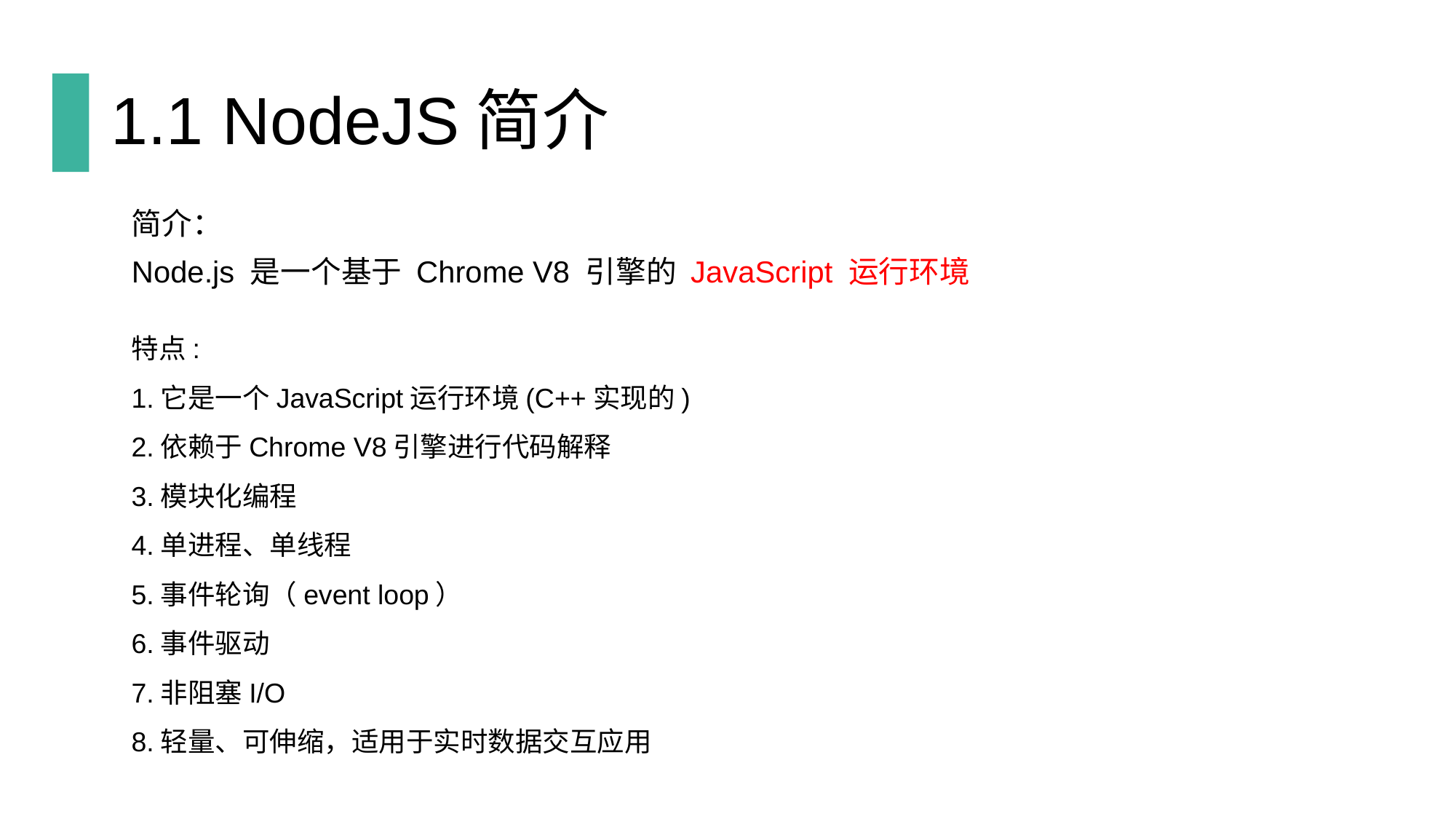

# 1.1 NodeJS简介

简介：
Node.js 是一个基于 Chrome V8 引擎的 JavaScript 运行环境
特点:
1.它是一个JavaScript运行环境(C++实现的)
2.依赖于Chrome V8引擎进行代码解释
3.模块化编程
4.单进程、单线程
5.事件轮询（event loop）
6.事件驱动
7.非阻塞I/O
8.轻量、可伸缩，适用于实时数据交互应用